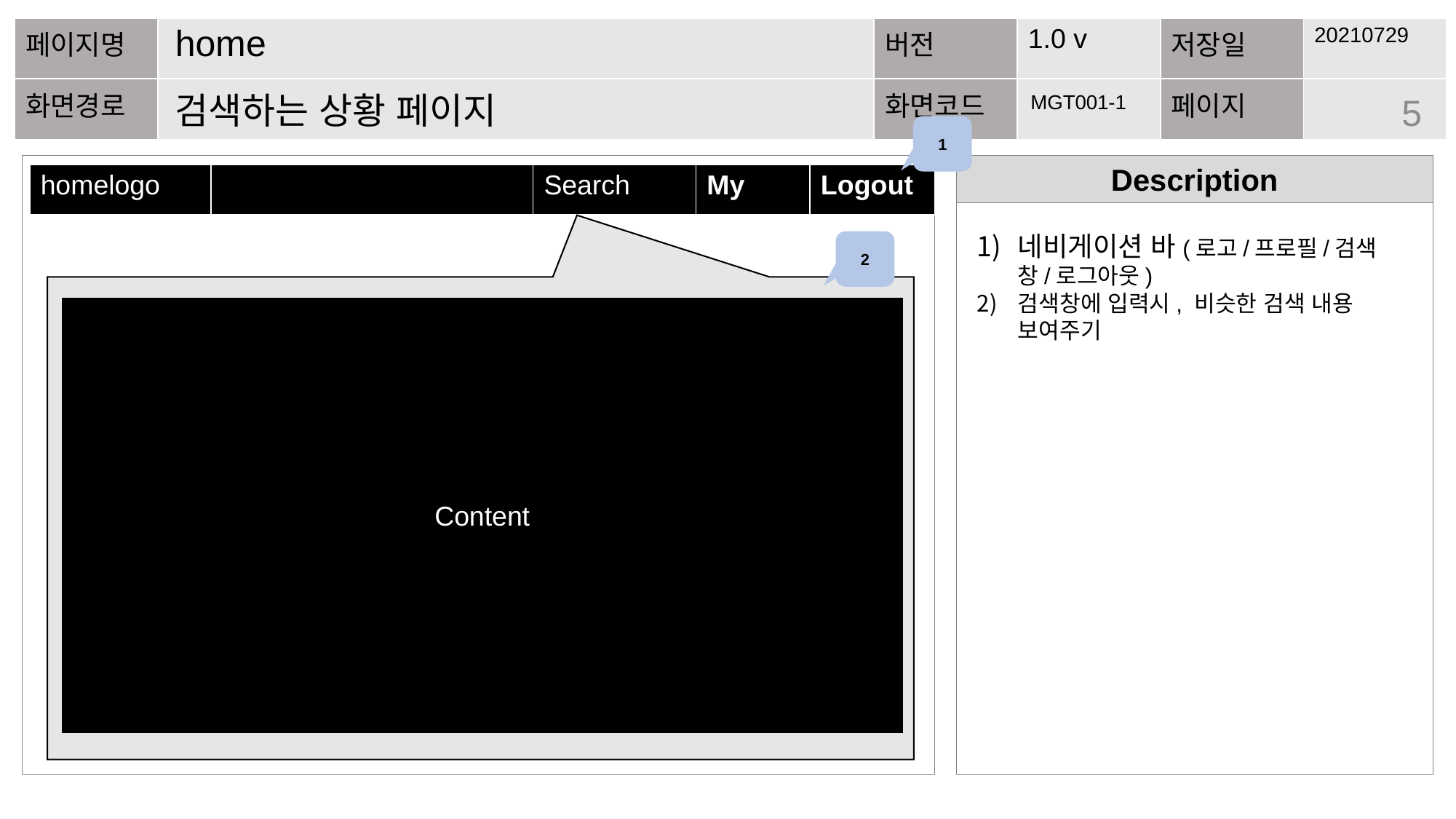

home
5
MGT001-1
검색하는 상황 페이지
1
| homelogo |  | Search | My | Logout |
| --- | --- | --- | --- | --- |
네비게이션 바(로고/프로필/검색창/로그아웃)
검색창에 입력시, 비슷한 검색 내용 보여주기
2

Content